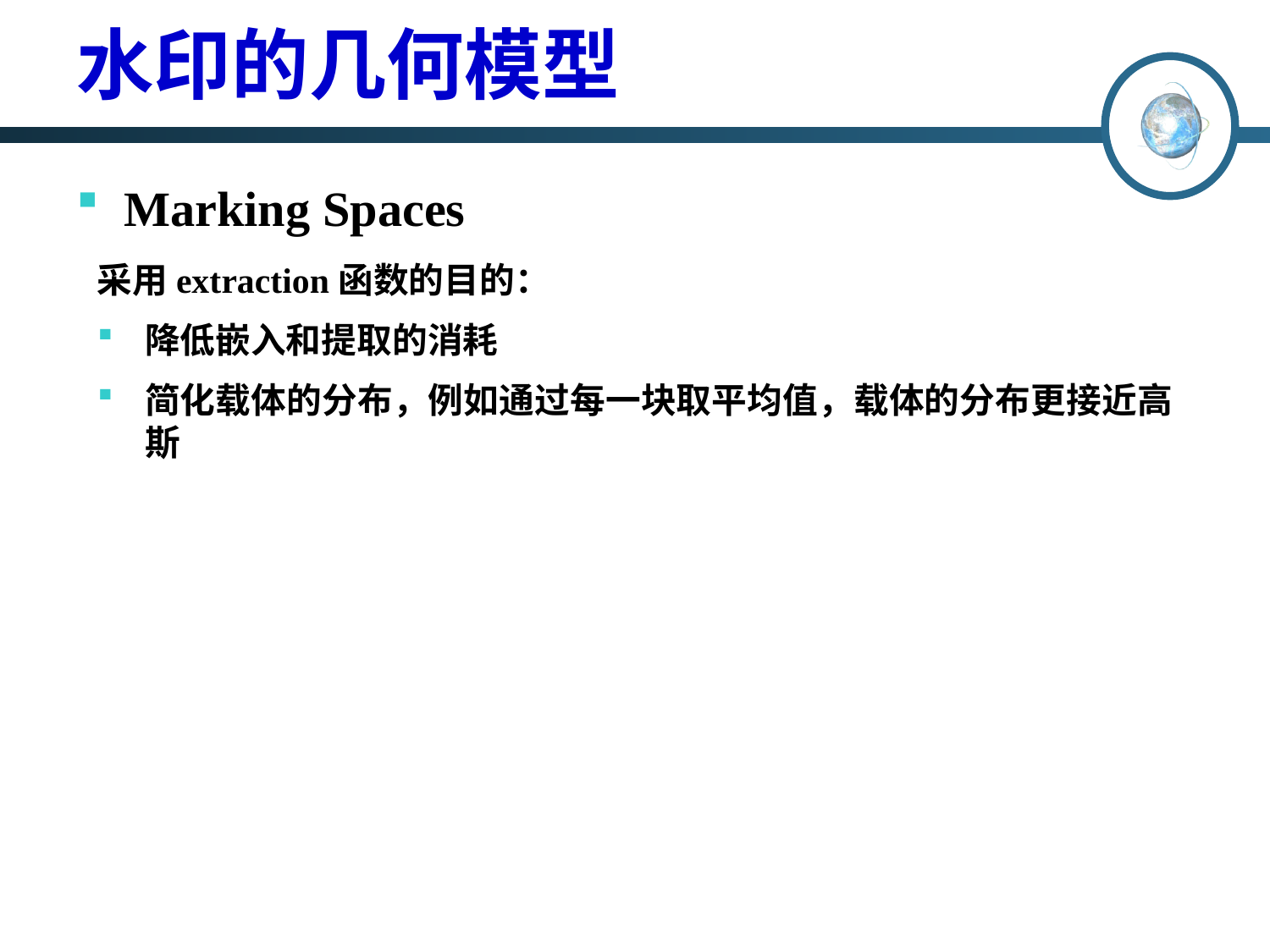

# 水印的几何模型
Marking Spaces
采用extraction函数的目的：
降低嵌入和提取的消耗
简化载体的分布，例如通过每一块取平均值，载体的分布更接近高斯